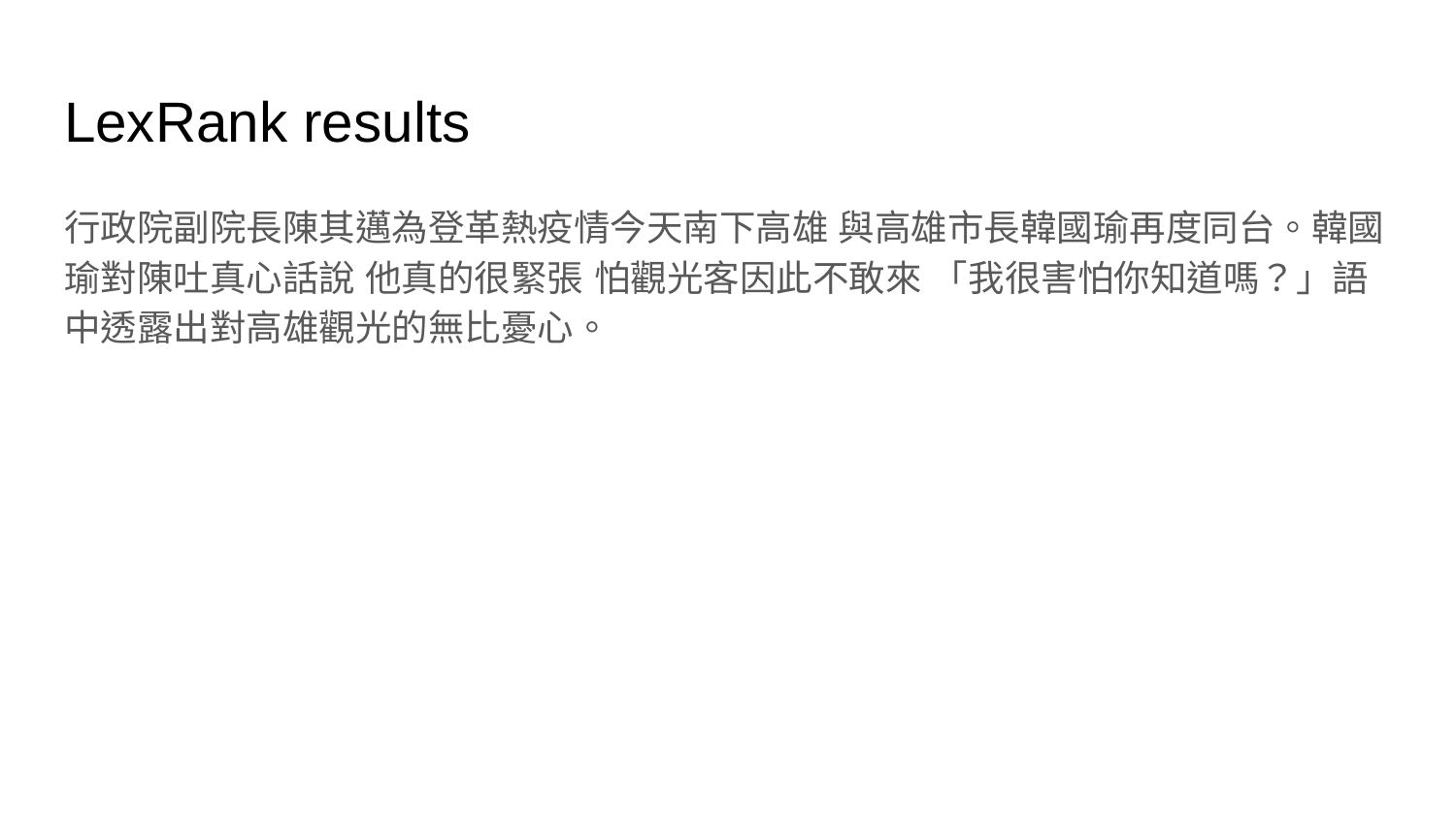

# LexRank results
行政院副院長陳其邁為登革熱疫情今天南下高雄 與高雄市長韓國瑜再度同台。韓國瑜對陳吐真心話說 他真的很緊張 怕觀光客因此不敢來 「我很害怕你知道嗎？」語中透露出對高雄觀光的無比憂心。